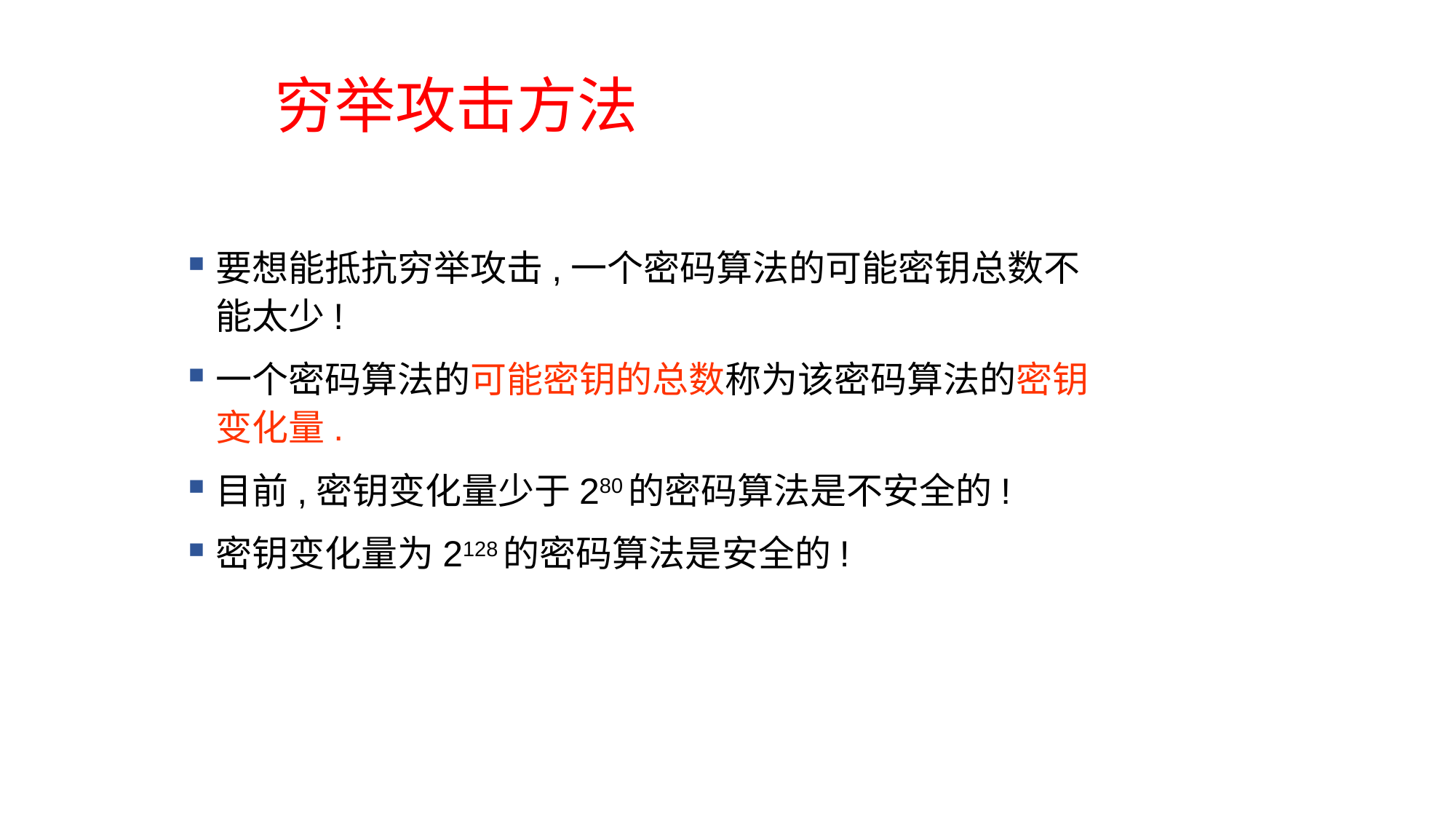

# 穷举攻击方法
要想能抵抗穷举攻击,一个密码算法的可能密钥总数不能太少!
一个密码算法的可能密钥的总数称为该密码算法的密钥变化量.
目前,密钥变化量少于280的密码算法是不安全的!
密钥变化量为2128的密码算法是安全的!